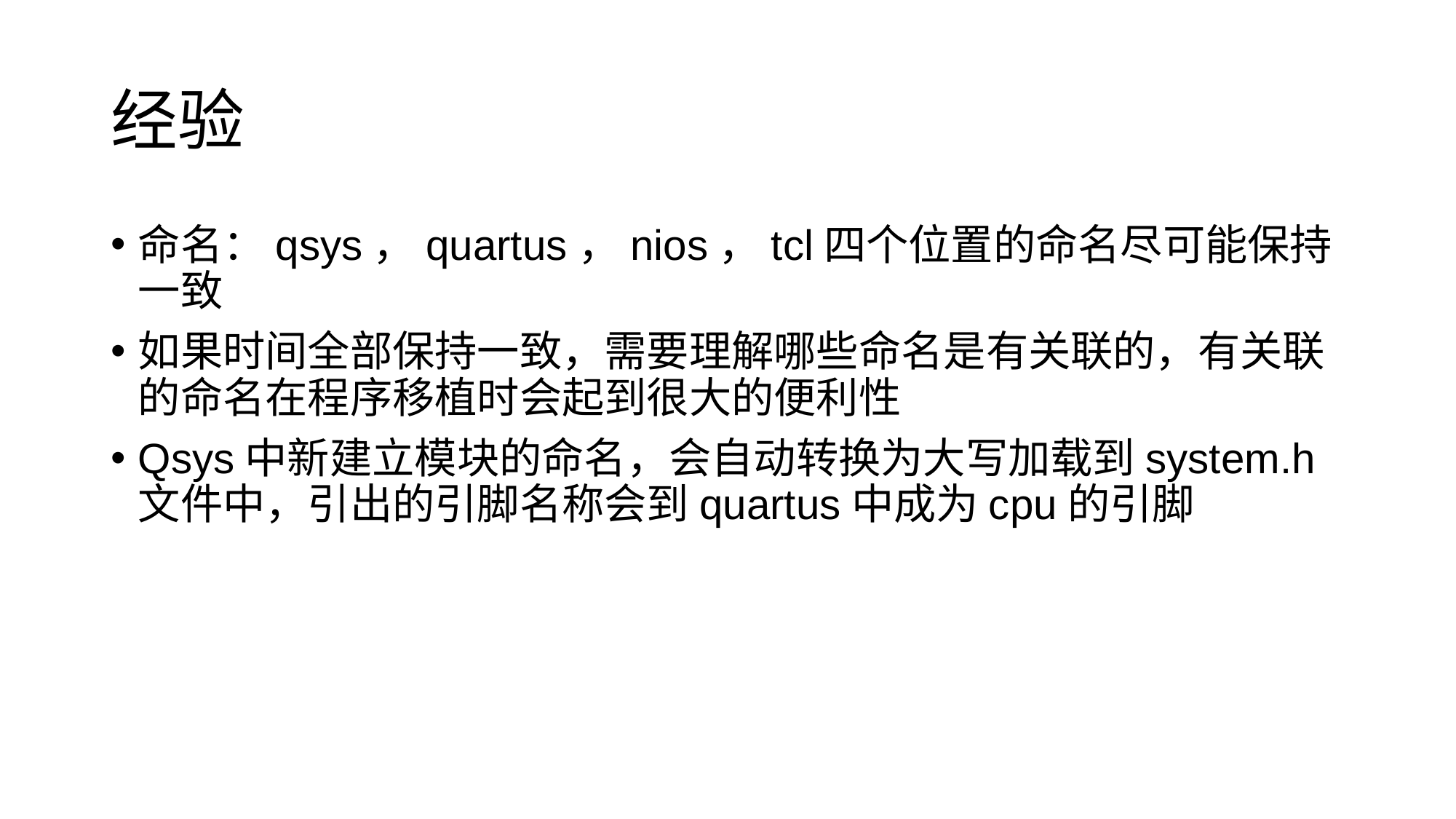

# 经验
命名：qsys，quartus，nios，tcl四个位置的命名尽可能保持一致
如果时间全部保持一致，需要理解哪些命名是有关联的，有关联的命名在程序移植时会起到很大的便利性
Qsys中新建立模块的命名，会自动转换为大写加载到system.h文件中，引出的引脚名称会到quartus中成为cpu的引脚